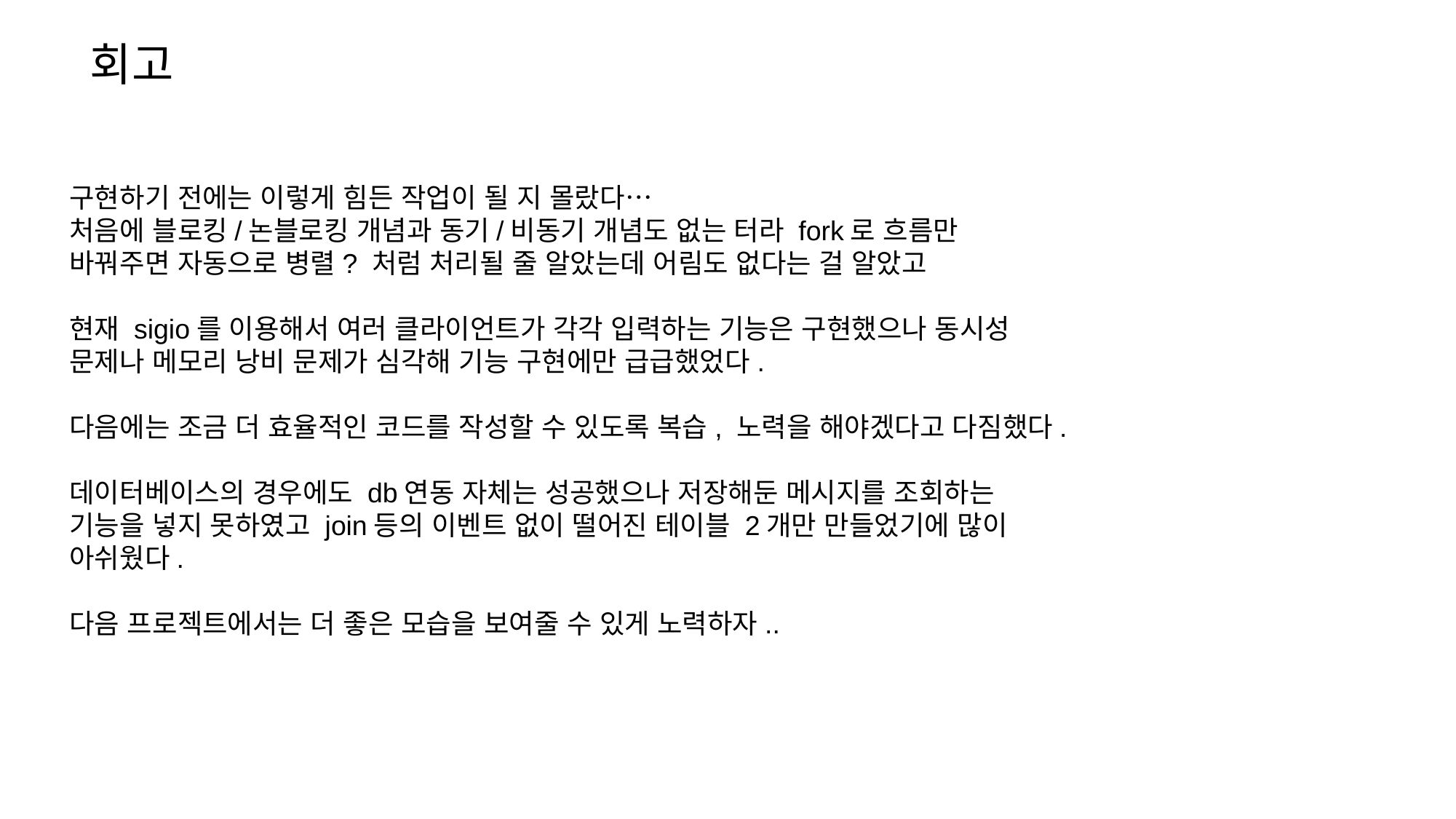

# 회고
구현하기 전에는 이렇게 힘든 작업이 될 지 몰랐다…
처음에 블로킹/논블로킹 개념과 동기/비동기 개념도 없는 터라 fork로 흐름만 바꿔주면 자동으로 병렬? 처럼 처리될 줄 알았는데 어림도 없다는 걸 알았고

현재 sigio를 이용해서 여러 클라이언트가 각각 입력하는 기능은 구현했으나 동시성 문제나 메모리 낭비 문제가 심각해 기능 구현에만 급급했었다.

다음에는 조금 더 효율적인 코드를 작성할 수 있도록 복습, 노력을 해야겠다고 다짐했다.

데이터베이스의 경우에도 db연동 자체는 성공했으나 저장해둔 메시지를 조회하는 기능을 넣지 못하였고 join등의 이벤트 없이 떨어진 테이블 2개만 만들었기에 많이 아쉬웠다.

다음 프로젝트에서는 더 좋은 모습을 보여줄 수 있게 노력하자..